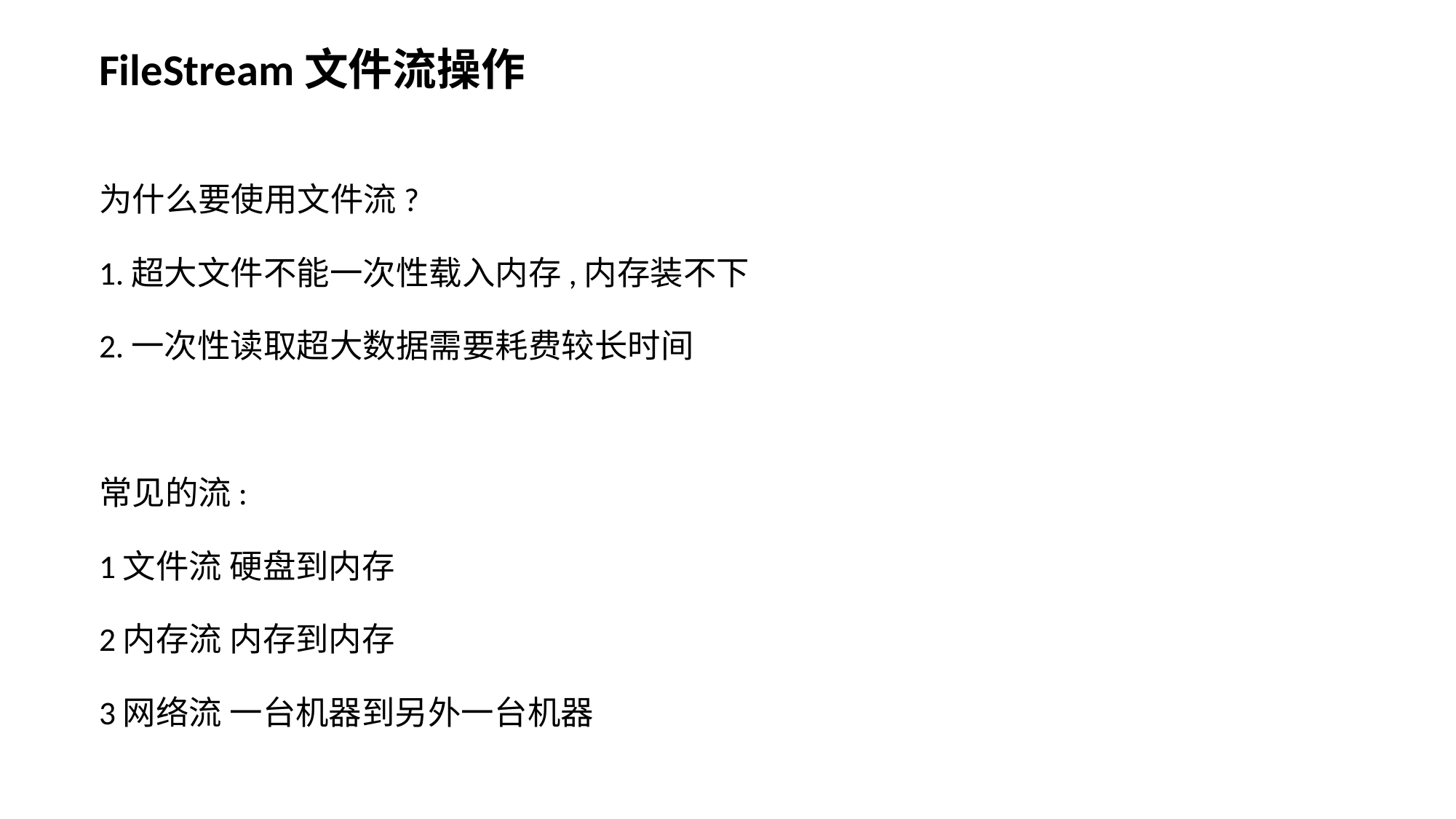

FileStream文件流操作

为什么要使用文件流?
1.超大文件不能一次性载入内存,内存装不下
2.一次性读取超大数据需要耗费较长时间

常见的流:
1文件流 硬盘到内存
2内存流 内存到内存
3网络流 一台机器到另外一台机器